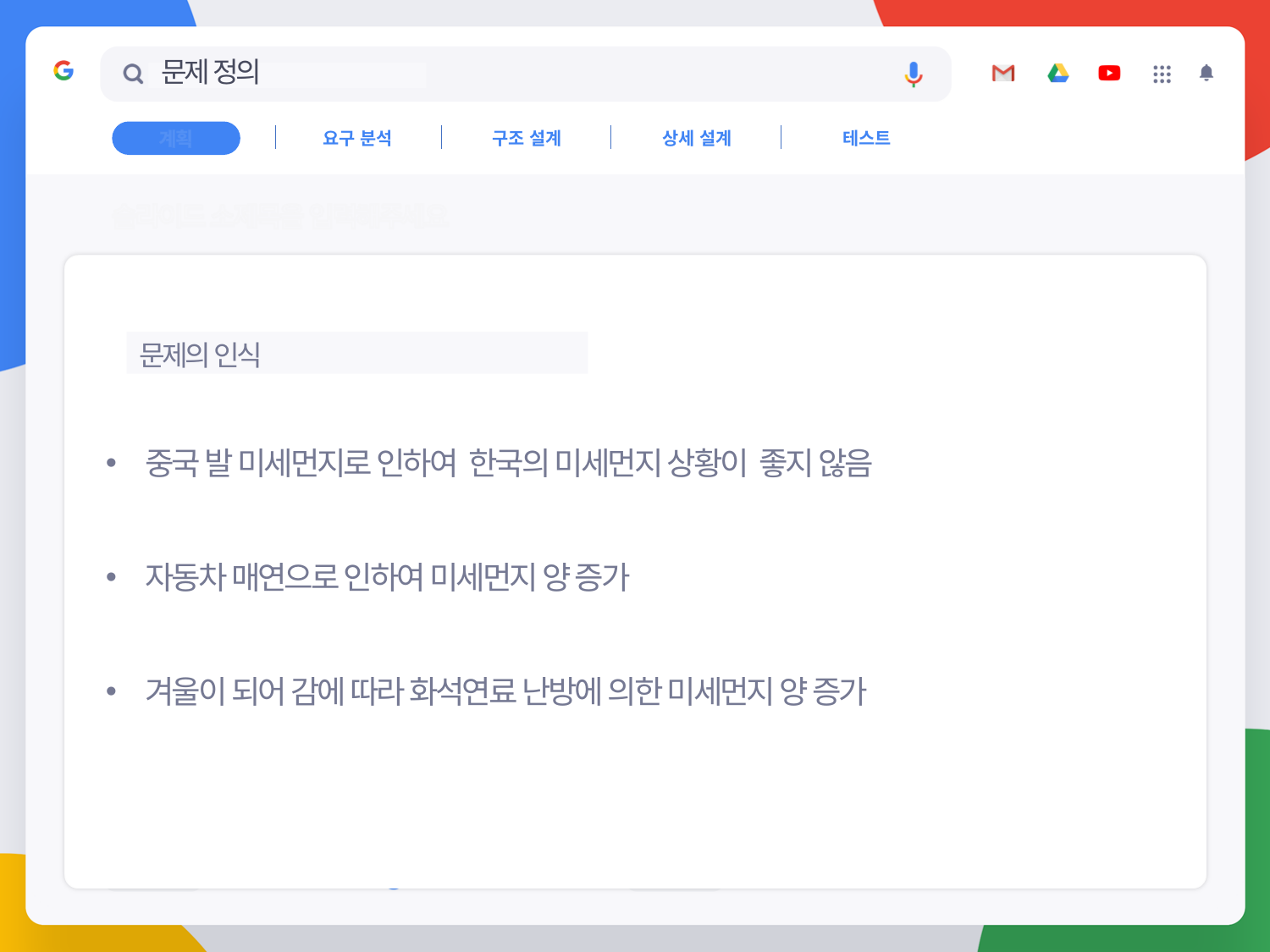

# 문제 정의

요구 분석
구조 설계
상세 설계
테스트
계획
문제의 인식
중국 발 미세먼지로 인하여  한국의 미세먼지 상황이  좋지 않음

자동차 매연으로 인하여 미세먼지 양 증가

겨울이 되어 감에 따라 화석연료 난방에 의한 미세먼지 양 증가